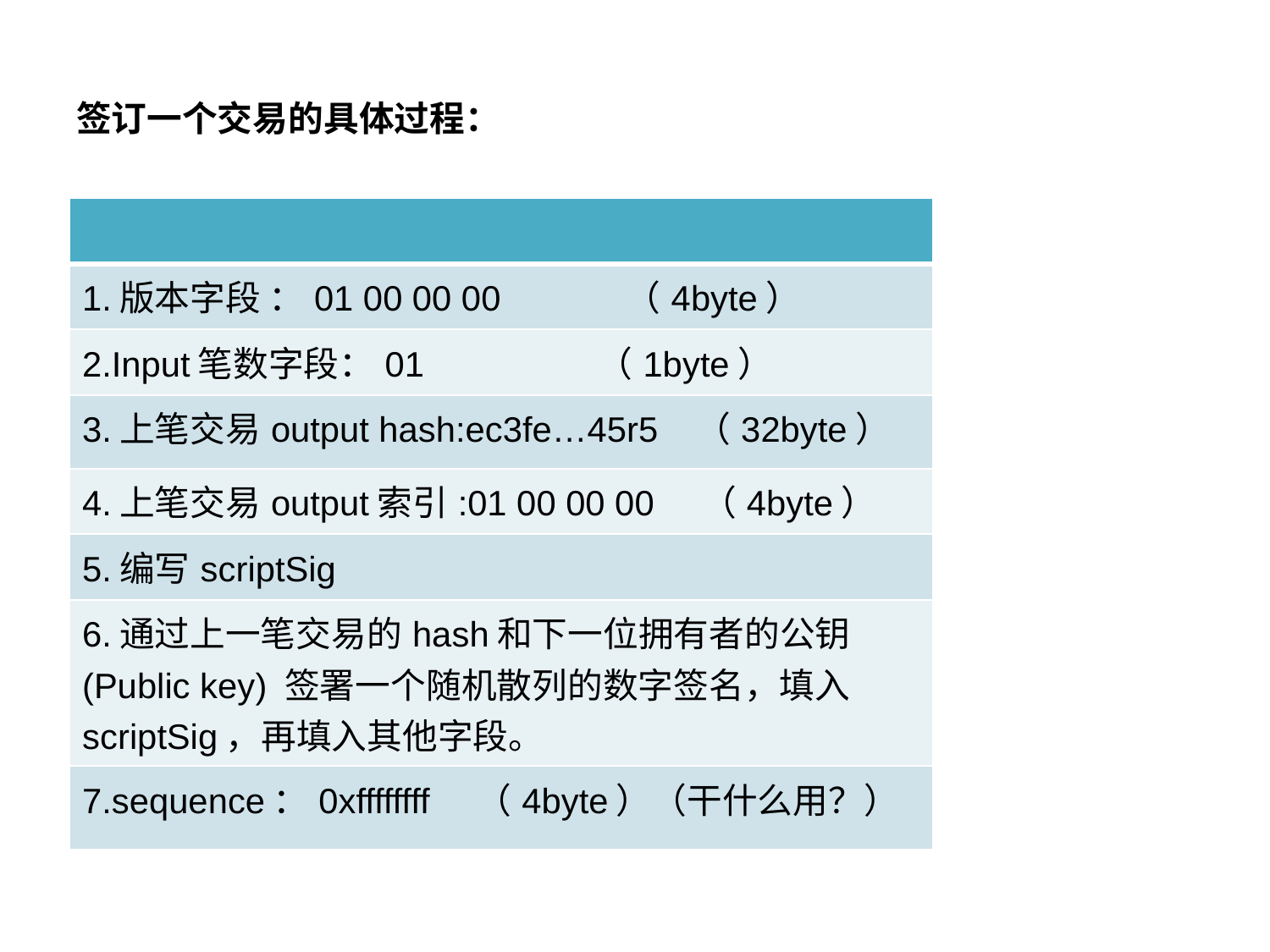

# 签订一个交易的具体过程：
|  |
| --- |
| 1.版本字段 ：01 00 00 00 （4byte） |
| 2.Input笔数字段：01 （1byte） |
| 3.上笔交易output hash:ec3fe…45r5 （32byte） |
| 4.上笔交易output索引:01 00 00 00 （4byte） |
| 5.编写scriptSig |
| 6.通过上一笔交易的hash和下一位拥有者的公钥(Public key) 签署一个随机散列的数字签名，填入scriptSig，再填入其他字段。 |
| 7.sequence：0xffffffff （4byte）（干什么用？） |